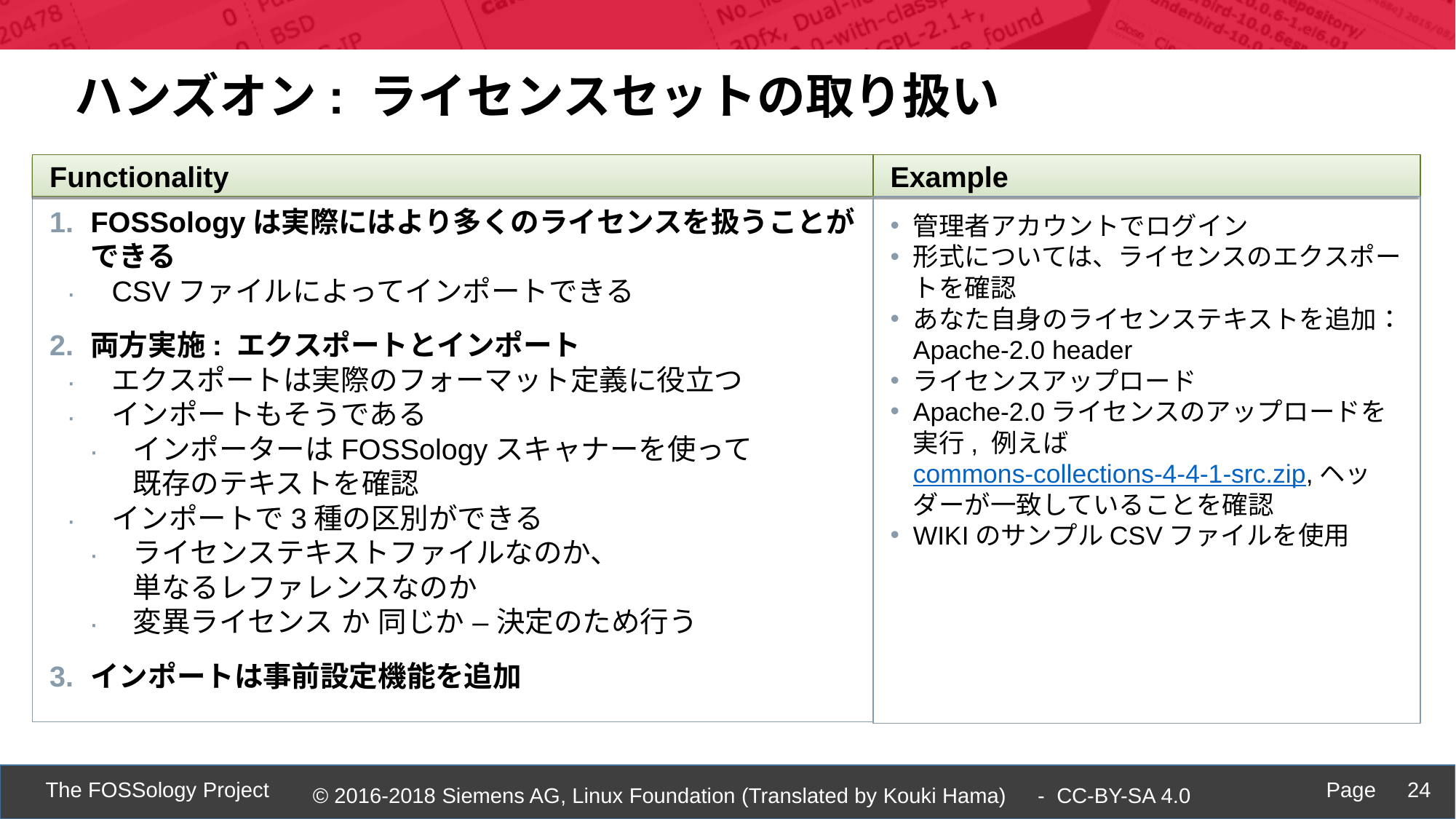

ハンズオン: ライセンスセットの取り扱い
Functionality
Example
FOSSologyは実際にはより多くのライセンスを扱うことができる
CSVファイルによってインポートできる
両方実施: エクスポートとインポート
エクスポートは実際のフォーマット定義に役立つ
インポートもそうである
インポーターはFOSSologyスキャナーを使って
既存のテキストを確認
インポートで3種の区別ができる
ライセンステキストファイルなのか、
単なるレファレンスなのか
変異ライセンス か 同じか – 決定のため行う
インポートは事前設定機能を追加
管理者アカウントでログイン
形式については、ライセンスのエクスポートを確認
あなた自身のライセンステキストを追加：Apache-2.0 header
ライセンスアップロード
Apache-2.0ライセンスのアップロードを実行, 例えば commons-collections-4-4-1-src.zip,ヘッダーが一致していることを確認
WIKIのサンプルCSVファイルを使用